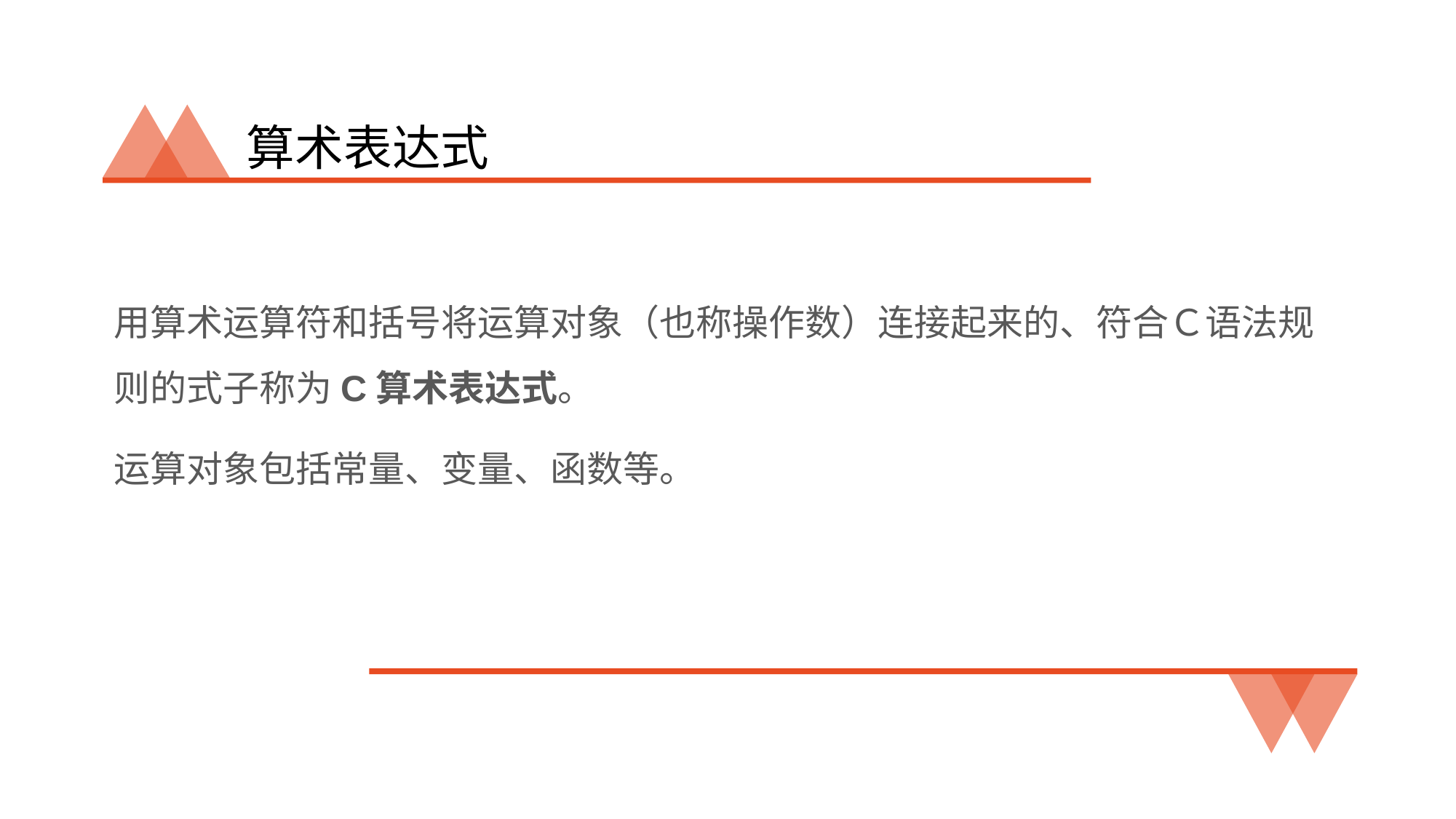

# 算术表达式
用算术运算符和括号将运算对象（也称操作数）连接起来的、符合Ｃ语法规则的式子称为C算术表达式。
运算对象包括常量、变量、函数等。